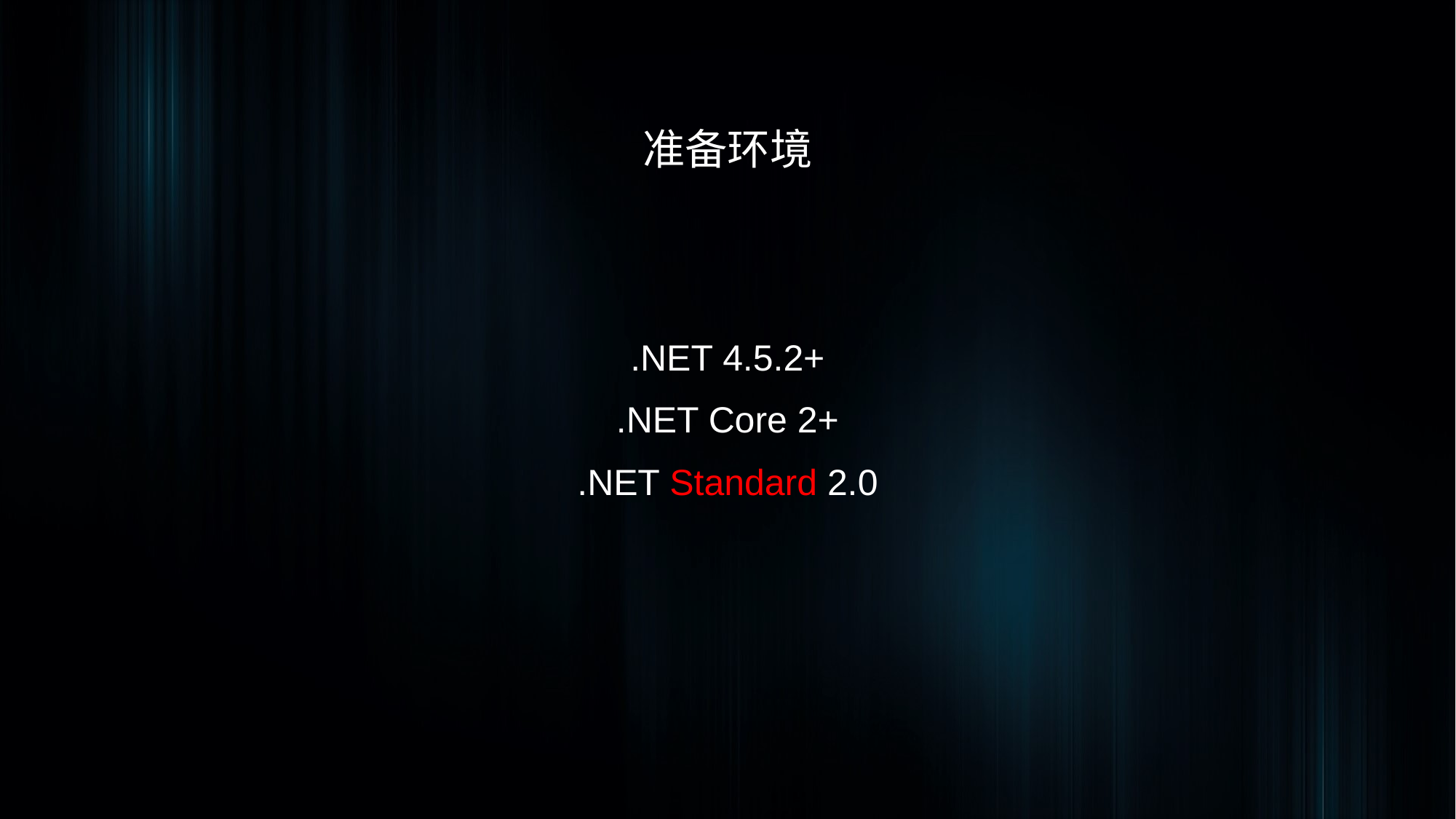

准备环境
.NET 4.5.2+
.NET Core 2+
.NET Standard 2.0